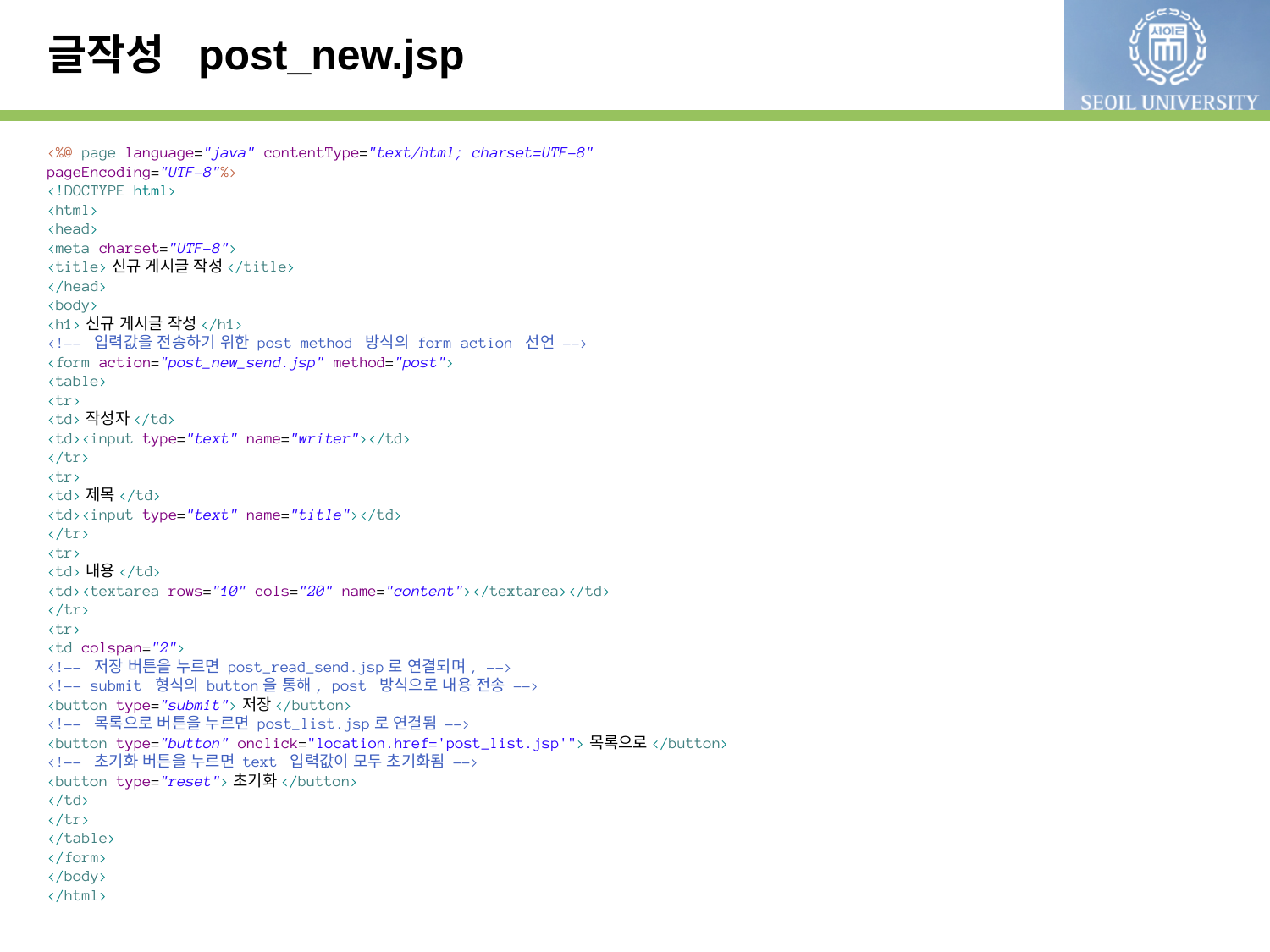

# 글작성  post_new.jsp
<%@ page language="java" contentType="text/html; charset=UTF-8"
pageEncoding="UTF-8"%>
<!DOCTYPE html>
<html>
<head>
<meta charset="UTF-8">
<title>신규 게시글 작성</title>
</head>
<body>
<h1>신규 게시글 작성</h1>
<!-- 입력값을 전송하기 위한 post method 방식의 form action 선언 -->
<form action="post_new_send.jsp" method="post">
<table>
<tr>
<td>작성자</td>
<td><input type="text" name="writer"></td>
</tr>
<tr>
<td>제목</td>
<td><input type="text" name="title"></td>
</tr>
<tr>
<td>내용</td>
<td><textarea rows="10" cols="20" name="content"></textarea></td>
</tr>
<tr>
<td colspan="2">
<!-- 저장 버튼을 누르면 post_read_send.jsp로 연결되며, -->
<!-- submit 형식의 button을 통해, post 방식으로 내용 전송 -->
<button type="submit">저장</button>
<!-- 목록으로 버튼을 누르면 post_list.jsp로 연결됨 -->
<button type="button" onclick="location.href='post_list.jsp'">목록으로</button>
<!-- 초기화 버튼을 누르면 text 입력값이 모두 초기화됨 -->
<button type="reset">초기화</button>
</td>
</tr>
</table>
</form>
</body>
</html>